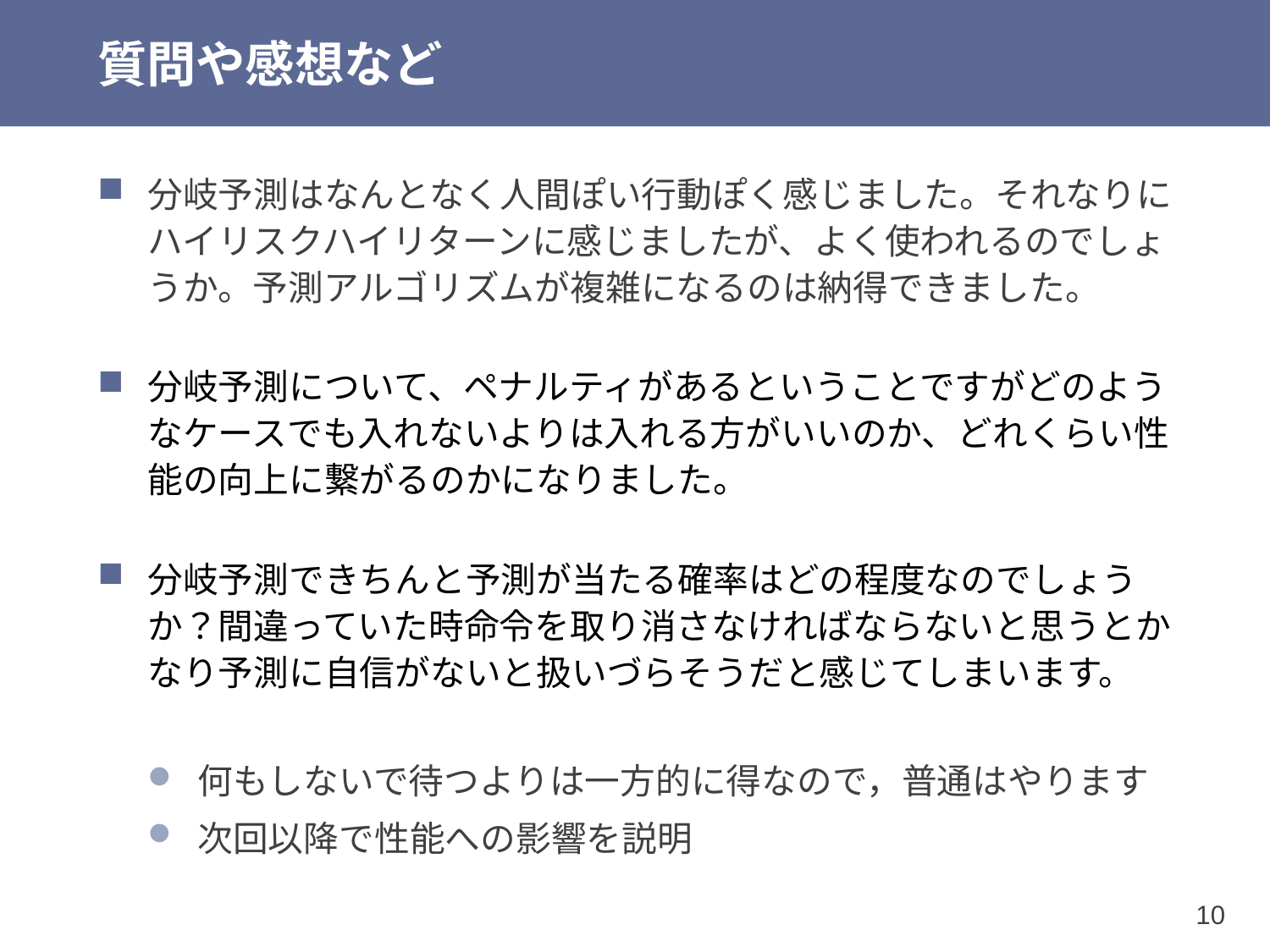

# 質問や感想など
分岐予測はなんとなく人間ぽい行動ぽく感じました。それなりにハイリスクハイリターンに感じましたが、よく使われるのでしょうか。予測アルゴリズムが複雑になるのは納得できました。
分岐予測について、ペナルティがあるということですがどのようなケースでも入れないよりは入れる方がいいのか、どれくらい性能の向上に繋がるのかになりました。
分岐予測できちんと予測が当たる確率はどの程度なのでしょうか？間違っていた時命令を取り消さなければならないと思うとかなり予測に自信がないと扱いづらそうだと感じてしまいます。
何もしないで待つよりは一方的に得なので，普通はやります
次回以降で性能への影響を説明